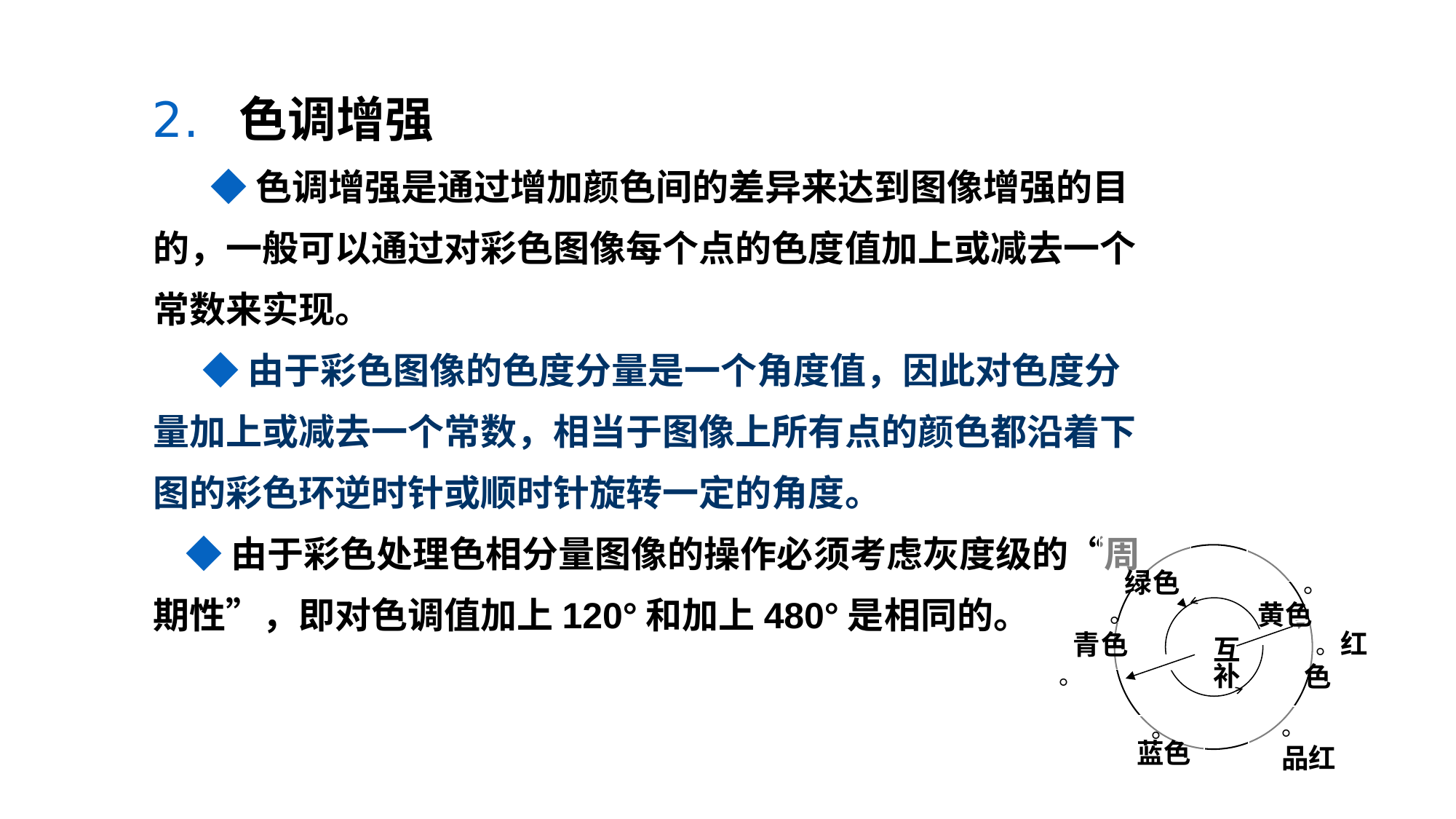

2.  色调增强
       ◆色调增强是通过增加颜色间的差异来达到图像增强的目的，一般可以通过对彩色图像每个点的色度值加上或减去一个常数来实现。
      ◆由于彩色图像的色度分量是一个角度值，因此对色度分量加上或减去一个常数，相当于图像上所有点的颜色都沿着下图的彩色环逆时针或顺时针旋转一定的角度。
    ◆由于彩色处理色相分量图像的操作必须考虑灰度级的“周期性”，即对色调值加上120°和加上480°是相同的。

 绿色 。

   。 黄色

 。红色
 青色 。
互补
   。
   品红
  。
蓝色